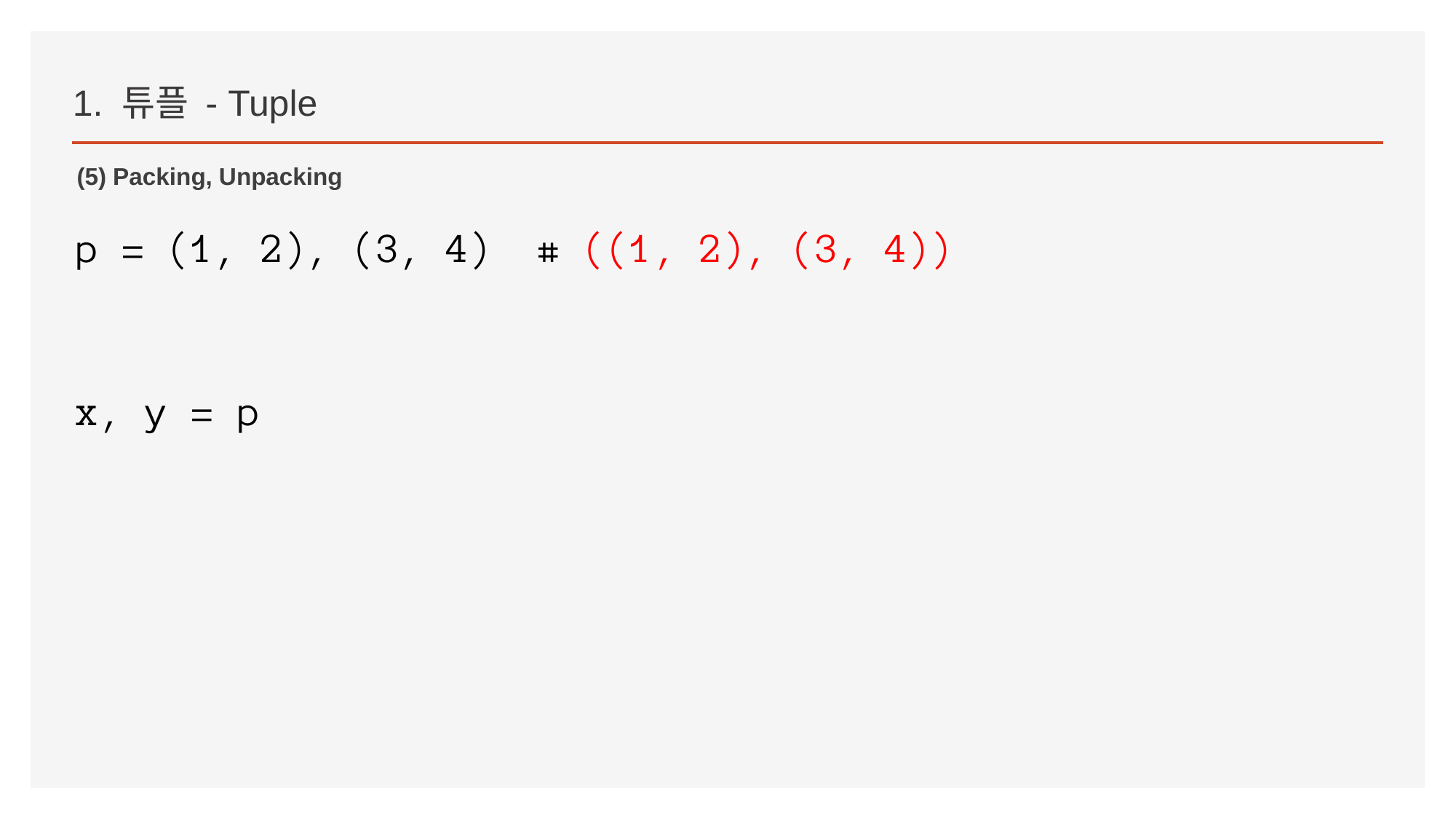

1. 튜플 - Tuple
(5) Packing, Unpacking
p = (1, 2), (3, 4)  # ((1, 2), (3, 4))

x, y = p